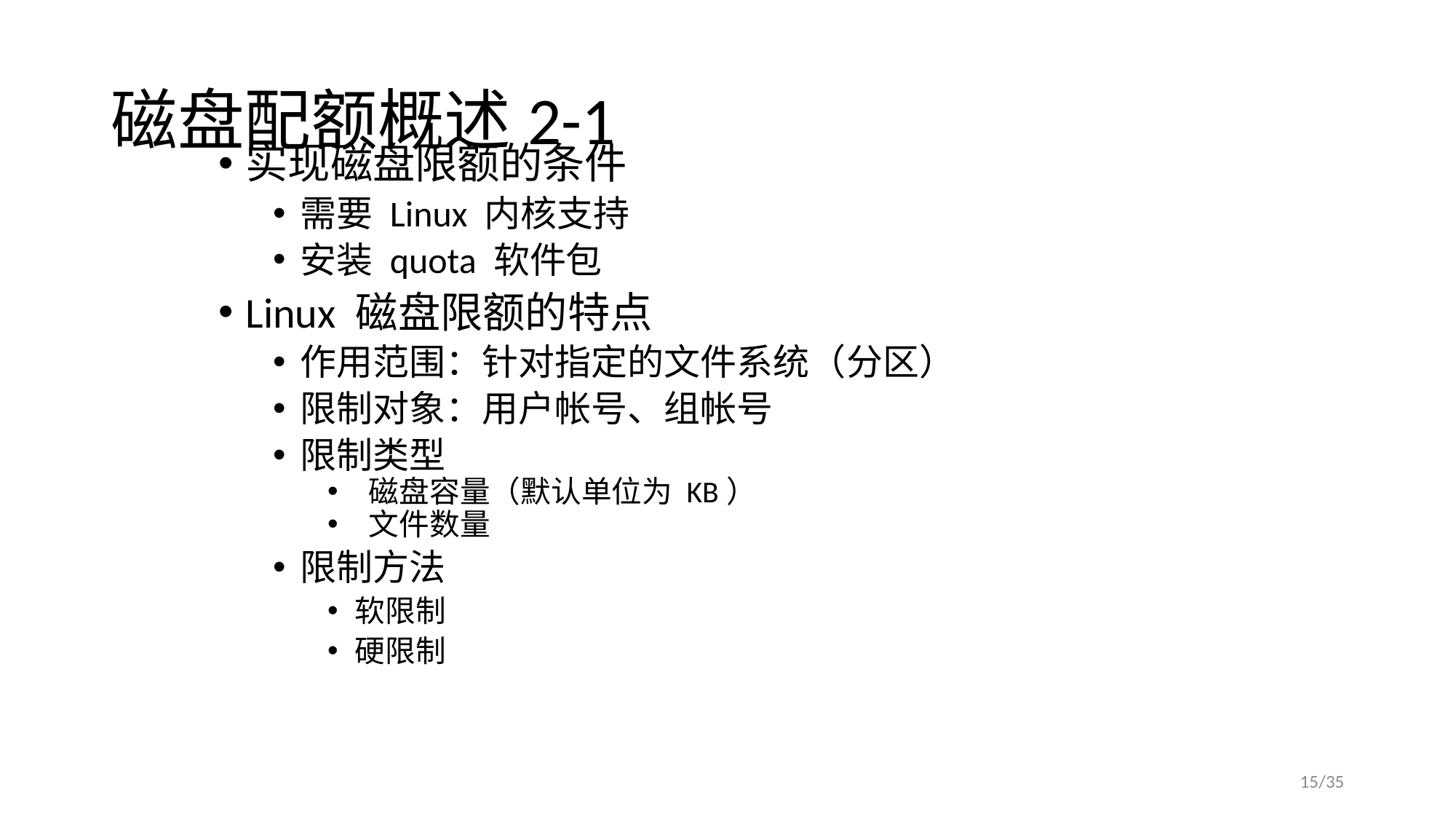

# 磁盘配额概述2-1
实现磁盘限额的条件
需要 Linux 内核支持
安装 quota 软件包
Linux 磁盘限额的特点
作用范围：针对指定的文件系统（分区）
限制对象：用户帐号、组帐号
限制类型
 磁盘容量（默认单位为 KB）
 文件数量
限制方法
软限制
硬限制
15/35